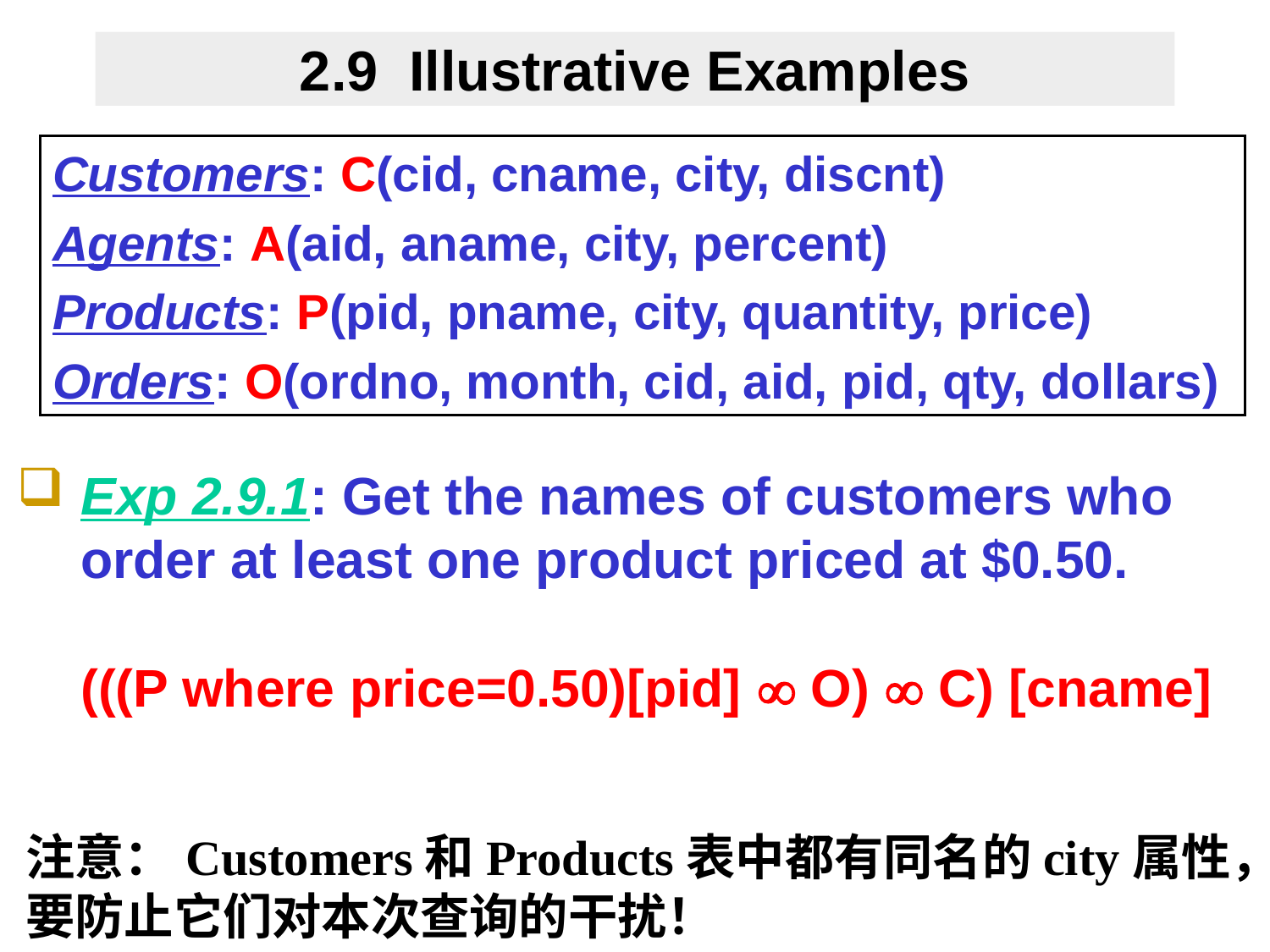

# 2.9  Illustrative Examples
Customers: C(cid, cname, city, discnt)
Agents: A(aid, aname, city, percent)
Products: P(pid, pname, city, quantity, price)
Orders: O(ordno, month, cid, aid, pid, qty, dollars)
Exp 2.9.1: Get the names of customers who order at least one product priced at $0.50.
(((P where price=0.50)[pid] ∞ O) ∞ C) [cname]
注意：Customers和Products表中都有同名的city属性，要防止它们对本次查询的干扰！

169